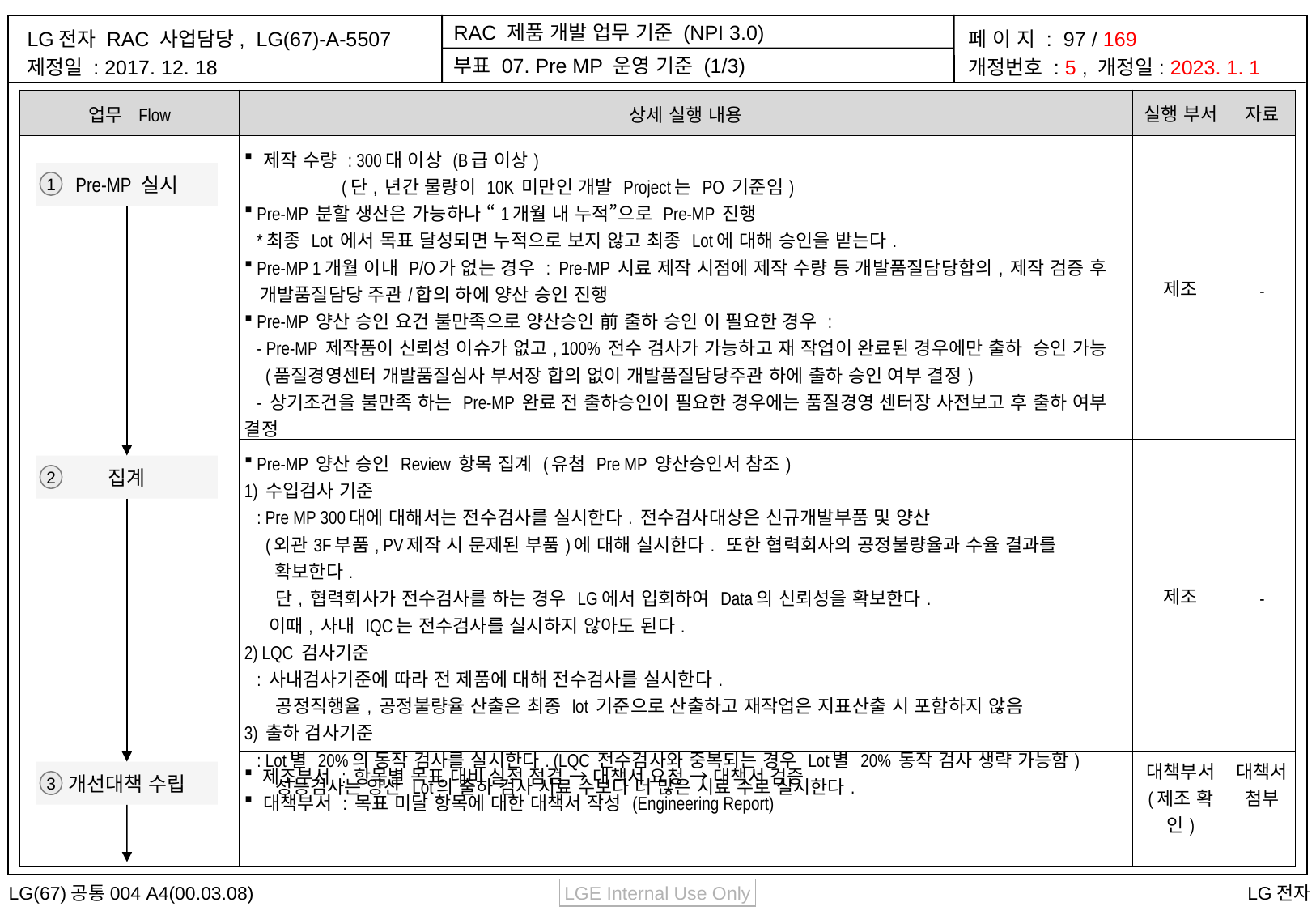

부표 07. Pre MP 운영 기준 (1/3)
| 업무 Flow | 상세 실행 내용 | 실행 부서 | 자료 |
| --- | --- | --- | --- |
|  | 제작 수량 : 300대 이상 (B급 이상) (단, 년간 물량이 10K 미만인 개발 Project는 PO 기준임) Pre-MP 분할 생산은 가능하나 “1개월 내 누적”으로 Pre-MP 진행 \*최종 Lot 에서 목표 달성되면 누적으로 보지 않고 최종 Lot에 대해 승인을 받는다. Pre-MP 1개월 이내 P/O가 없는 경우 : Pre-MP 시료 제작 시점에 제작 수량 등 개발품질담당합의, 제작 검증 후 개발품질담당 주관/합의 하에 양산 승인 진행 Pre-MP 양산 승인 요건 불만족으로 양산승인 前 출하 승인 이 필요한 경우 : - Pre-MP 제작품이 신뢰성 이슈가 없고, 100% 전수 검사가 가능하고 재 작업이 완료된 경우에만 출하 승인 가능 (품질경영센터 개발품질심사 부서장 합의 없이 개발품질담당주관 하에 출하 승인 여부 결정) - 상기조건을 불만족 하는 Pre-MP 완료 전 출하승인이 필요한 경우에는 품질경영 센터장 사전보고 후 출하 여부 결정 | 제조 | - |
|  | Pre-MP 양산 승인 Review 항목 집계 (유첨 Pre MP 양산승인서 참조) 1) 수입검사 기준 : Pre MP 300대에 대해서는 전수검사를 실시한다. 전수검사대상은 신규개발부품 및 양산 (외관3F부품, PV제작 시 문제된 부품)에 대해 실시한다. 또한 협력회사의 공정불량율과 수율 결과를 확보한다. 단, 협력회사가 전수검사를 하는 경우 LG에서 입회하여 Data의 신뢰성을 확보한다. 이때, 사내 IQC는 전수검사를 실시하지 않아도 된다. 2) LQC 검사기준 : 사내검사기준에 따라 전 제품에 대해 전수검사를 실시한다. 공정직행율, 공정불량율 산출은 최종 lot 기준으로 산출하고 재작업은 지표산출 시 포함하지 않음 3) 출하 검사기준 : Lot별 20%의 동작 검사를 실시한다. (LQC 전수검사와 중복되는 경우 Lot별 20% 동작 검사 생략 가능함) 성능검사는 양산 Lot의 출하 검사 시료 수보다 더 많은 시료 수로 실시한다. | 제조 | - |
|  | 제조부서 : 항목별 목표 대비 실적 점검 → 대책서 요청 → 대책서 검증 대책부서 : 목표 미달 항목에 대한 대책서 작성 (Engineering Report) | 대책부서 (제조 확인) | 대책서 첨부 |
Pre-MP 실시
1
집계
2
개선대책 수립
3